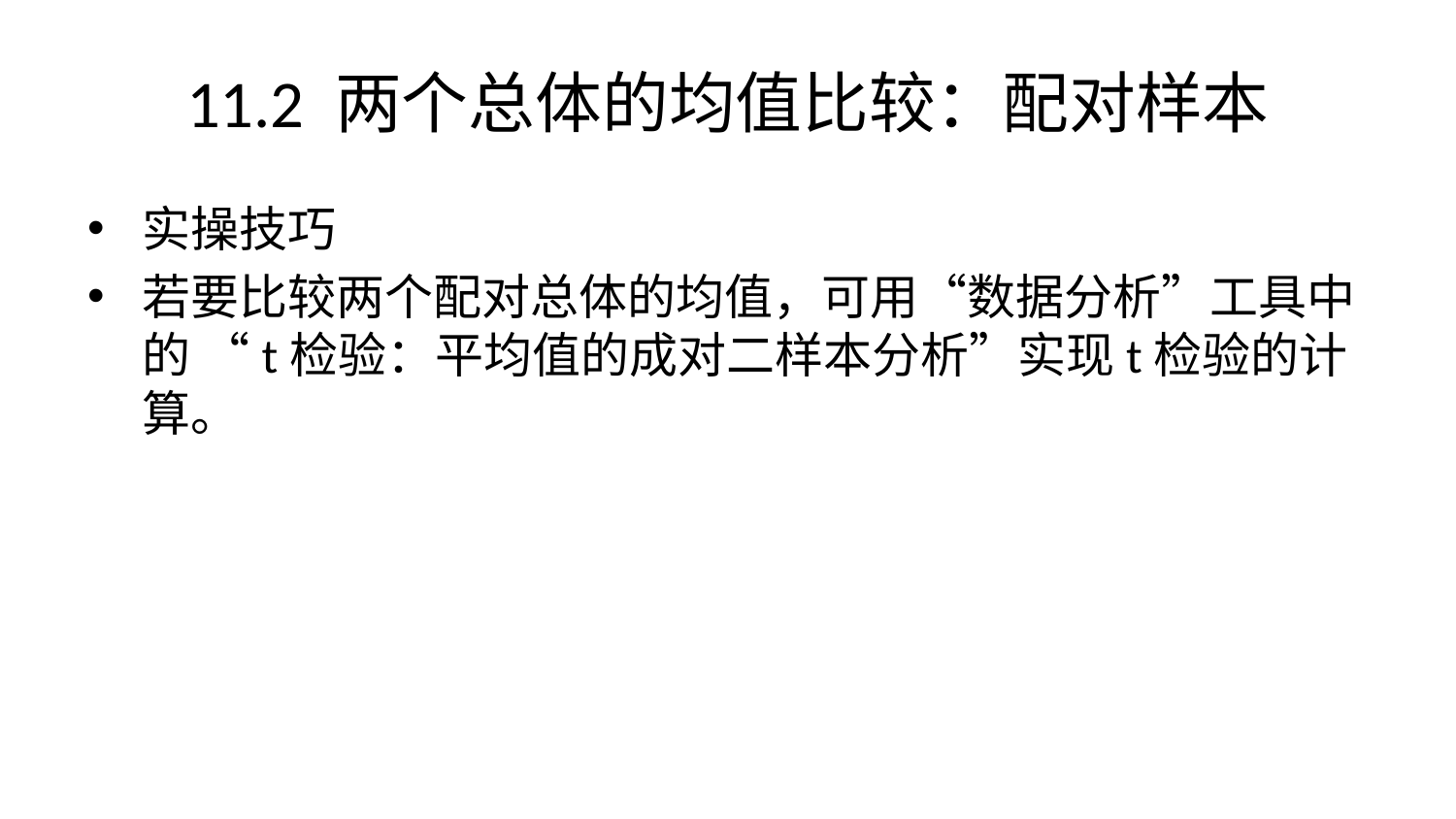

# 11.2 两个总体的均值比较：配对样本
实操技巧
若要比较两个配对总体的均值，可用“数据分析”工具中的 “t检验：平均值的成对二样本分析”实现t检验的计算。